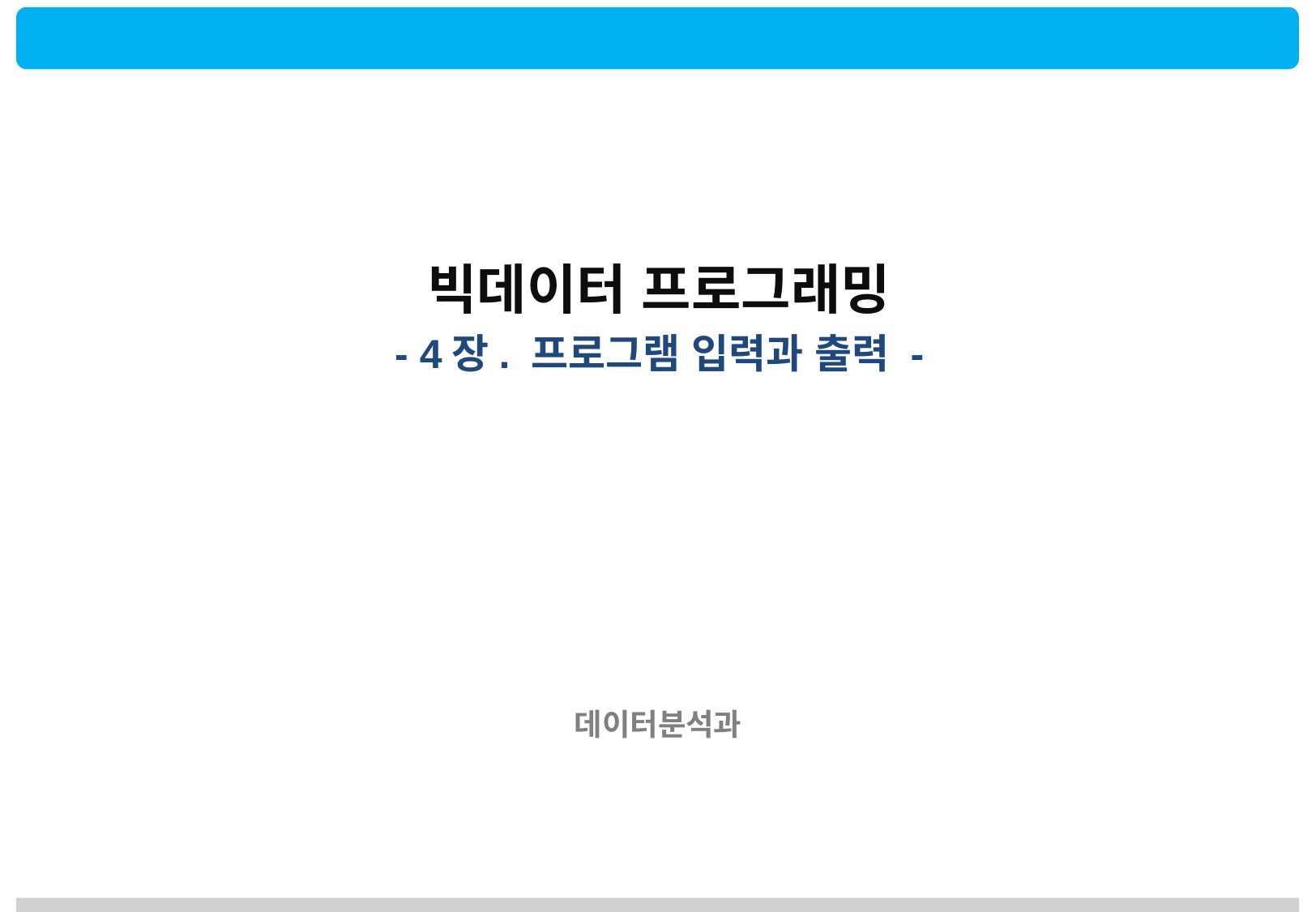

빅데이터 프로그래밍
- 4장. 프로그램 입력과 출력 -
데이터분석과